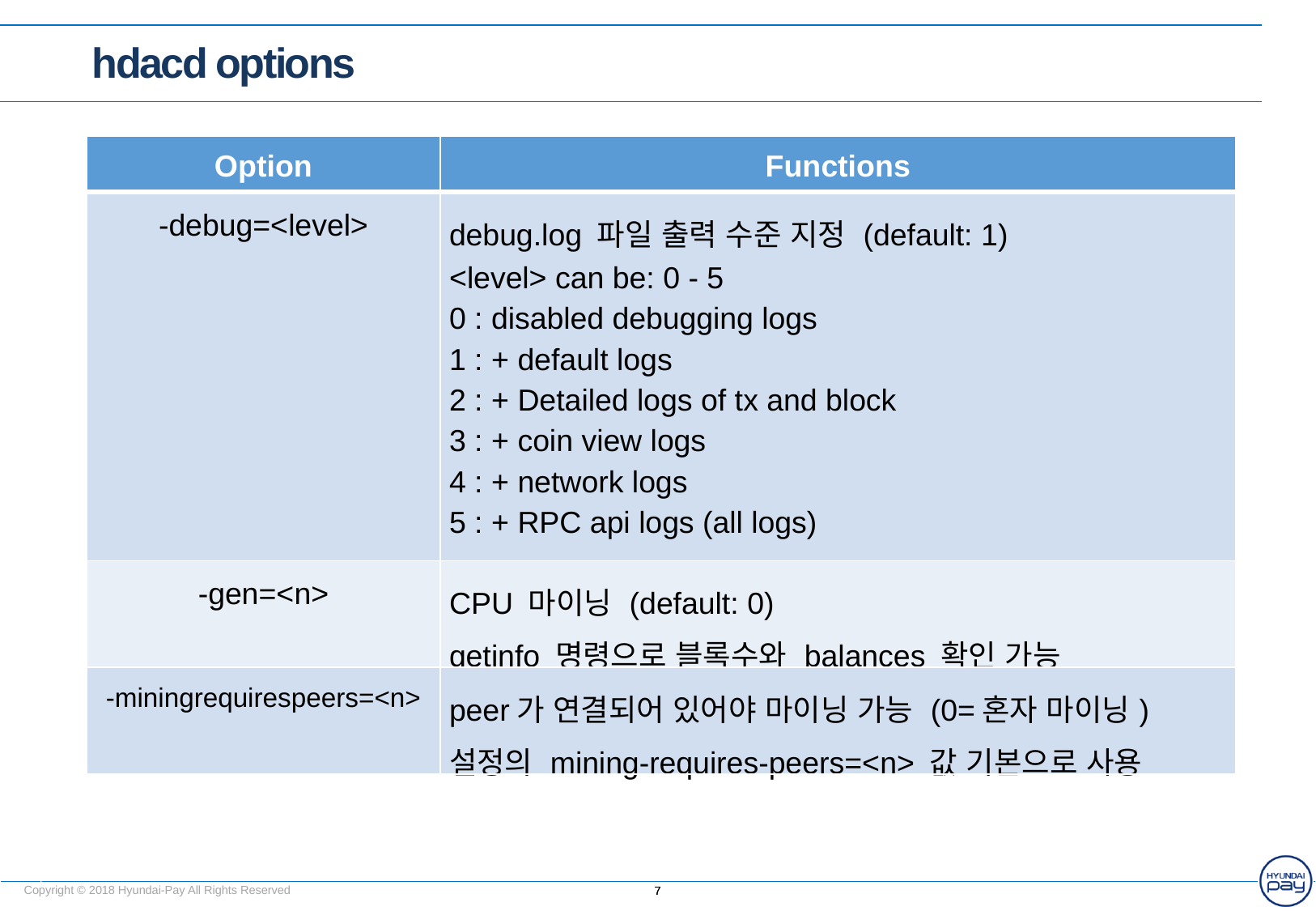

hdacd options
| Option | Functions |
| --- | --- |
| -debug=<level> | debug.log 파일 출력 수준 지정 (default: 1) <level> can be: 0 - 5 0 : disabled debugging logs 1 : + default logs 2 : + Detailed logs of tx and block 3 : + coin view logs 4 : + network logs 5 : + RPC api logs (all logs) |
| -gen=<n> | CPU 마이닝 (default: 0) getinfo 명령으로 블록수와 balances 확인 가능 |
| -miningrequirespeers=<n> | peer가 연결되어 있어야 마이닝 가능 (0=혼자 마이닝) 설정의 mining-requires-peers=<n> 값 기본으로 사용 |